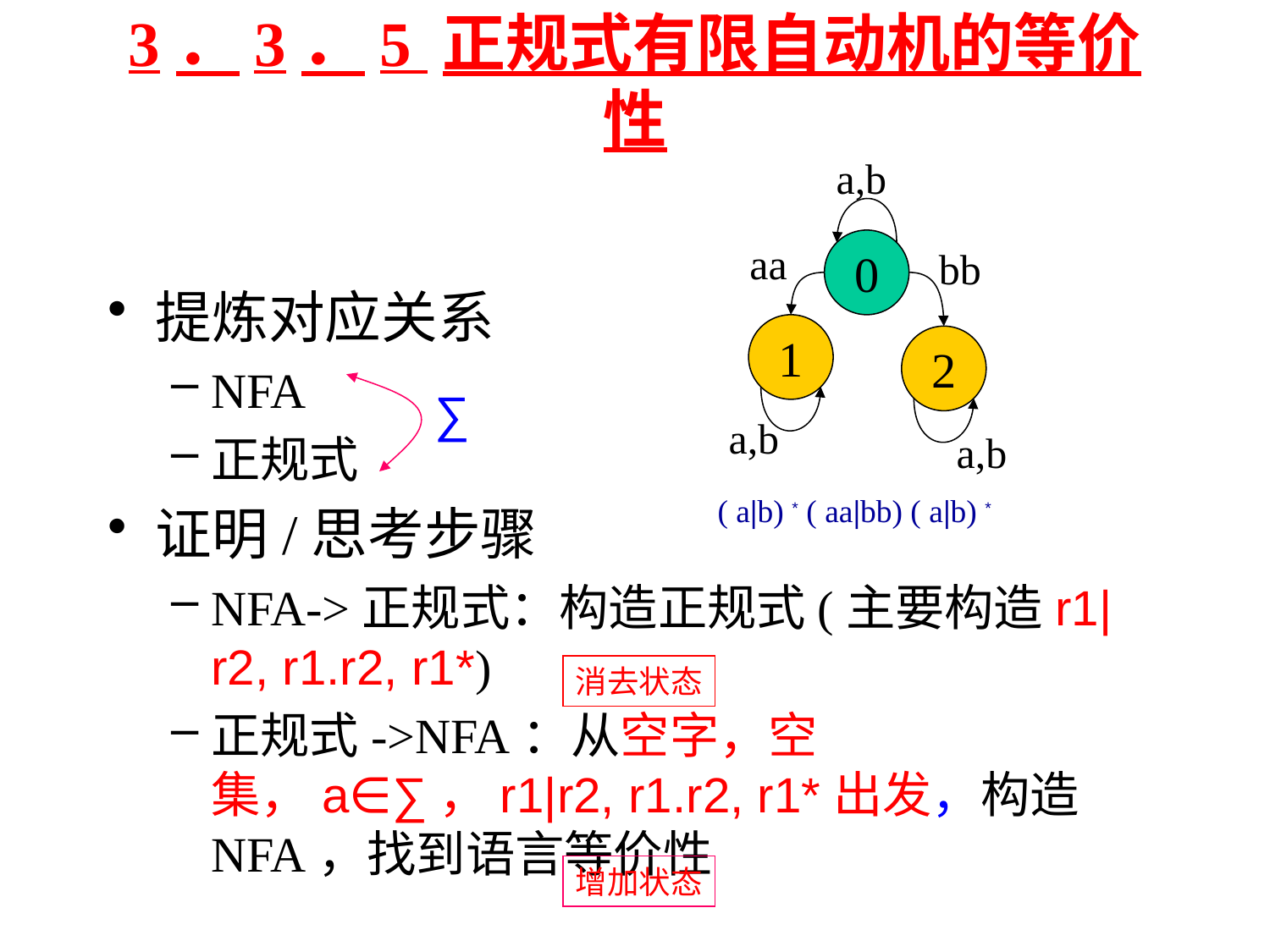

3．3．5 正规式有限自动机的等价性
a,b
0
aa
bb
提炼对应关系
NFA
正规式
证明/思考步骤
NFA->正规式：构造正规式(主要构造r1|r2, r1.r2, r1*)
正规式->NFA：从空字，空集，a∈∑，r1|r2, r1.r2, r1*出发，构造NFA，找到语言等价性
1
2

∑
a,b
a,b
 ( a|b) * ( aa|bb) ( a|b) *
消去状态
增加状态